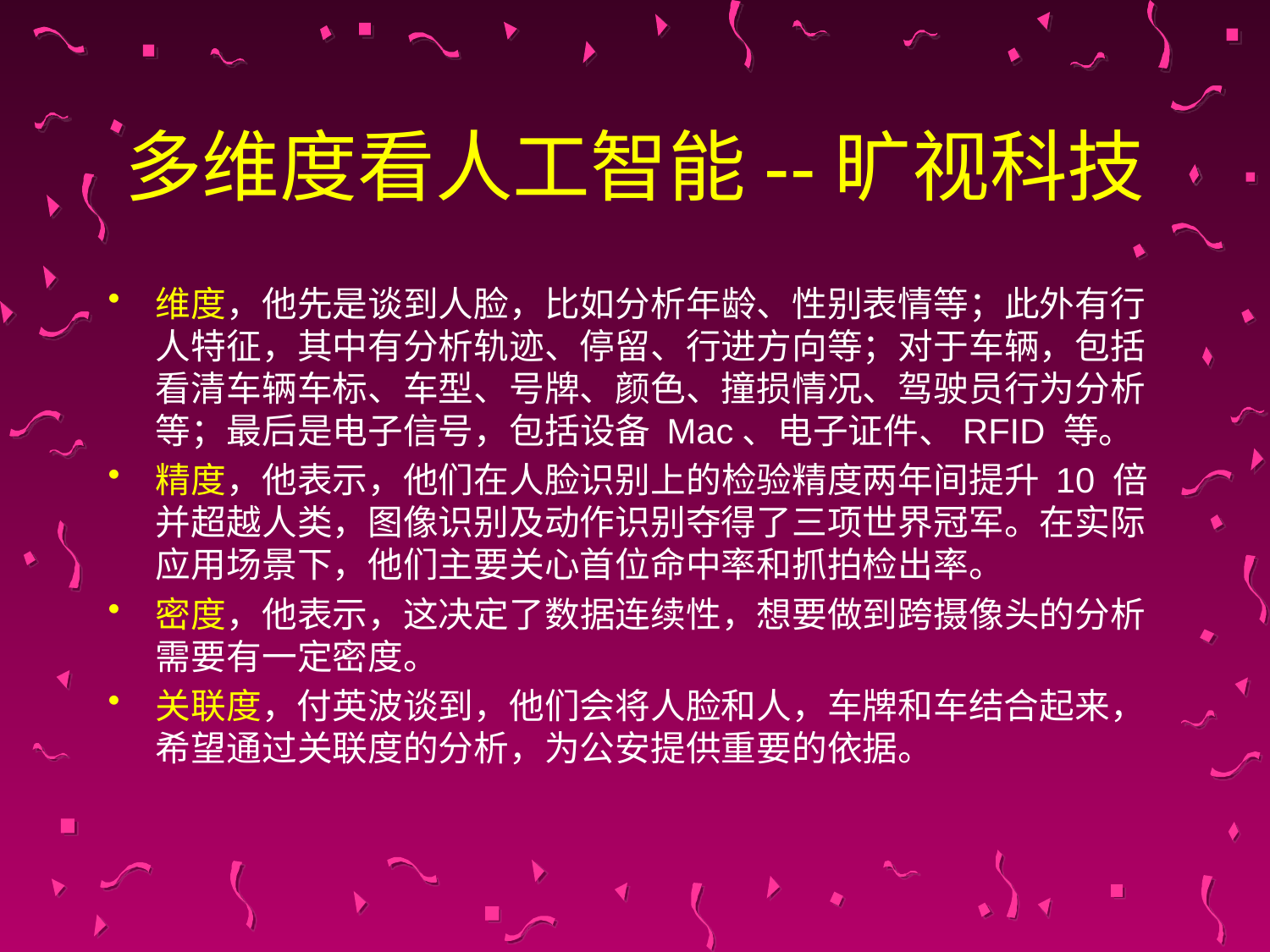

# 多维度看人工智能--旷视科技
维度，他先是谈到人脸，比如分析年龄、性别表情等；此外有行人特征，其中有分析轨迹、停留、行进方向等；对于车辆，包括看清车辆车标、车型、号牌、颜色、撞损情况、驾驶员行为分析等；最后是电子信号，包括设备 Mac、电子证件、RFID 等。
精度，他表示，他们在人脸识别上的检验精度两年间提升 10 倍并超越人类，图像识别及动作识别夺得了三项世界冠军。在实际应用场景下，他们主要关心首位命中率和抓拍检出率。
密度，他表示，这决定了数据连续性，想要做到跨摄像头的分析需要有一定密度。
关联度，付英波谈到，他们会将人脸和人，车牌和车结合起来，希望通过关联度的分析，为公安提供重要的依据。